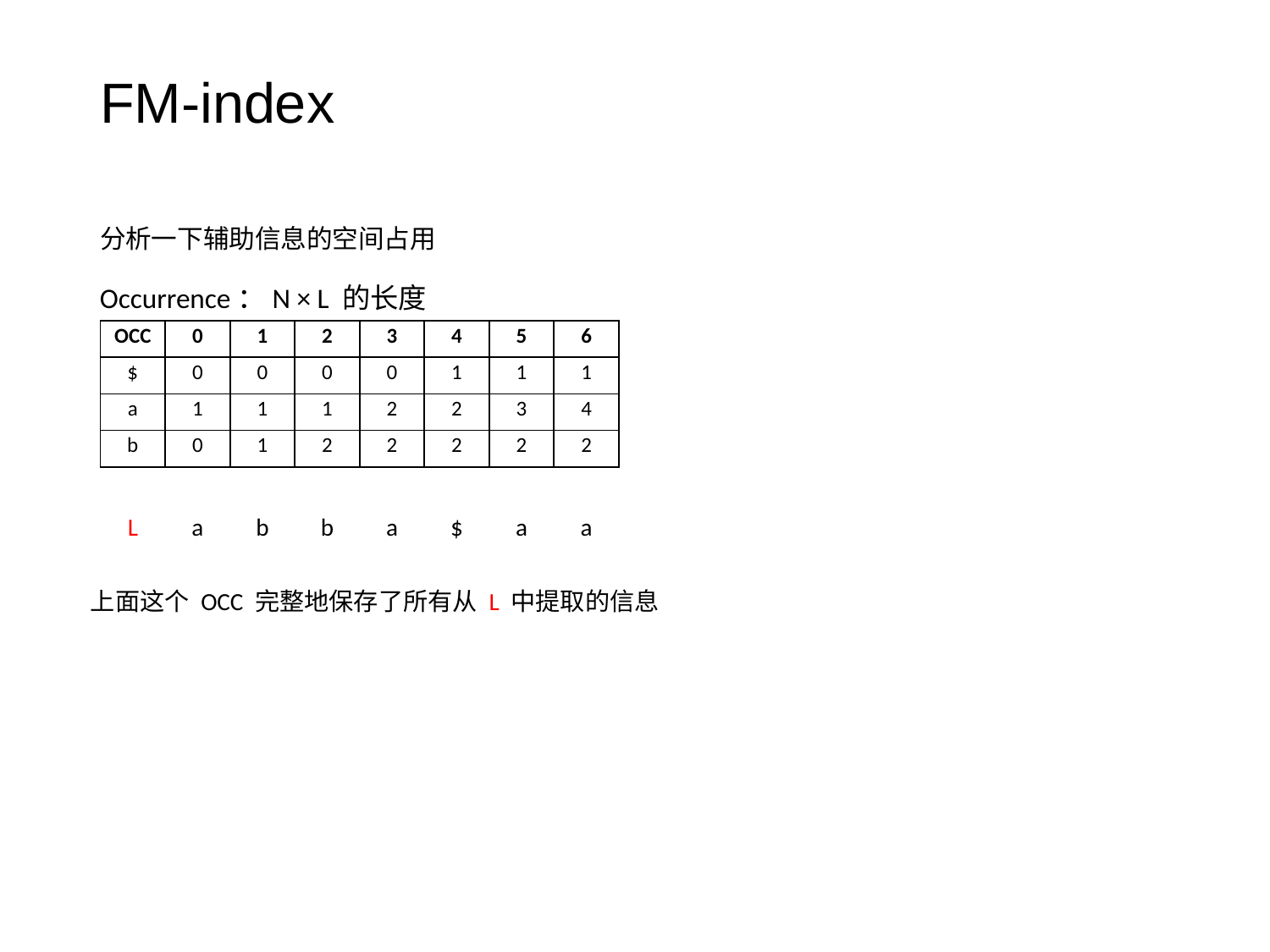

# FM-index
分析一下辅助信息的空间占用
Occurrence：N × L 的长度
| OCC | 0 | 1 | 2 | 3 | 4 | 5 | 6 |
| --- | --- | --- | --- | --- | --- | --- | --- |
| $ | 0 | 0 | 0 | 0 | 1 | 1 | 1 |
| a | 1 | 1 | 1 | 2 | 2 | 3 | 4 |
| b | 0 | 1 | 2 | 2 | 2 | 2 | 2 |
|  |  |  |  |  |  |  |  |
| --- | --- | --- | --- | --- | --- | --- | --- |
| L | a | b | b | a | $ | a | a |
上面这个 OCC 完整地保存了所有从 L 中提取的信息